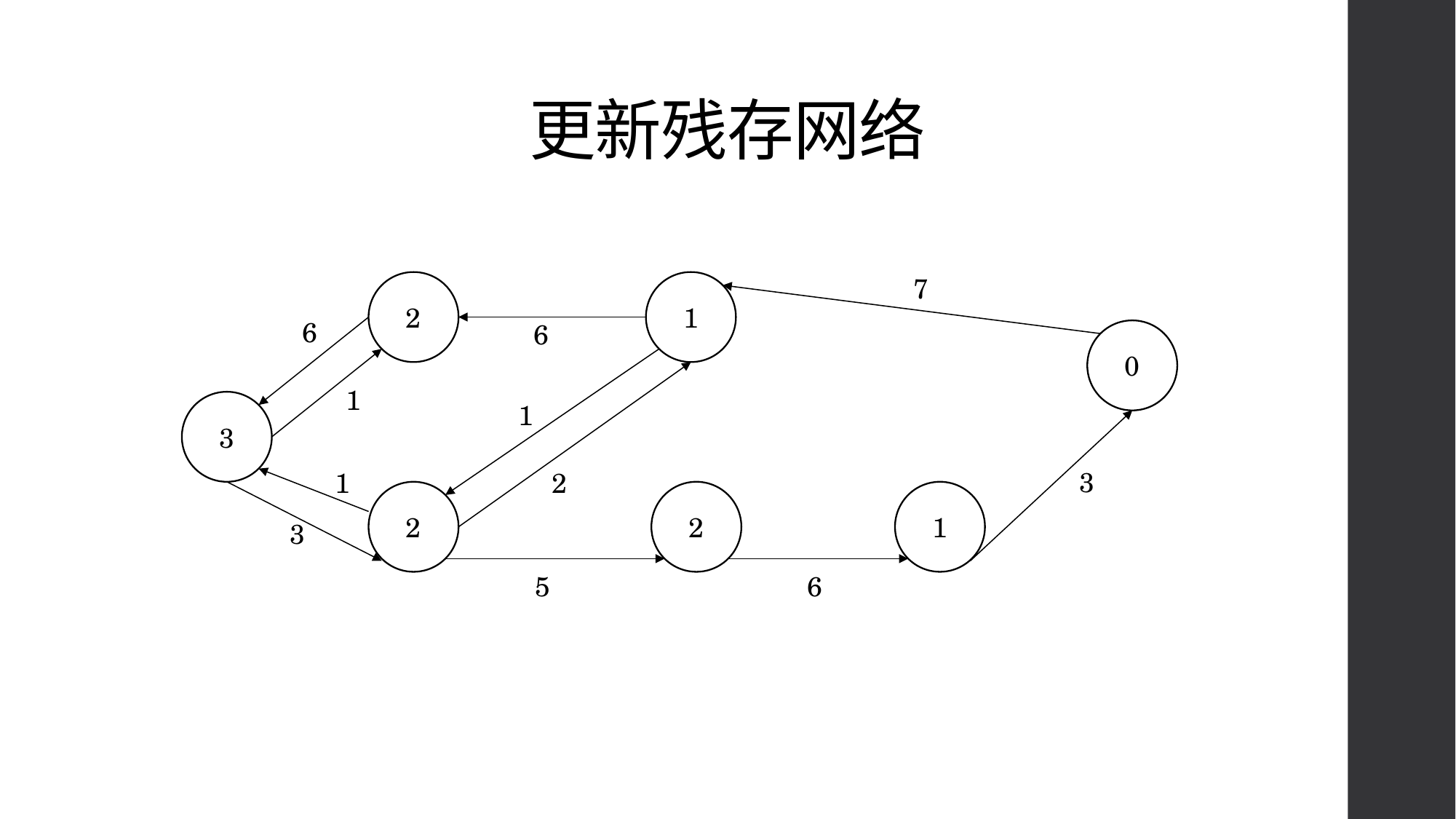

# 更新残存网络

7
1
2
6
6
0
1
3
1
3
1
2
2
2
1
3
5
6